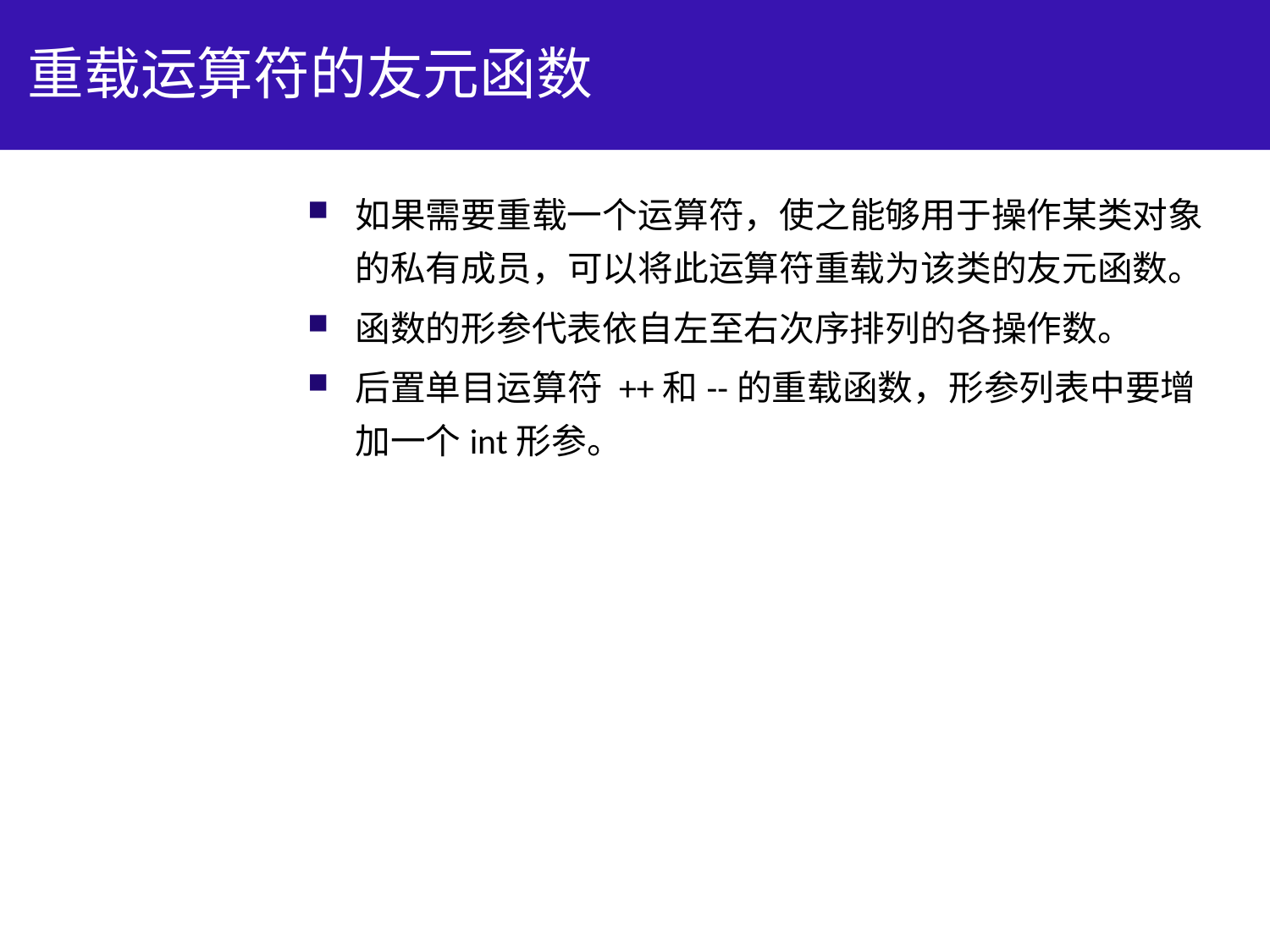

# 重载运算符的友元函数
如果需要重载一个运算符，使之能够用于操作某类对象的私有成员，可以将此运算符重载为该类的友元函数。
函数的形参代表依自左至右次序排列的各操作数。
后置单目运算符 ++和--的重载函数，形参列表中要增加一个int形参。
27